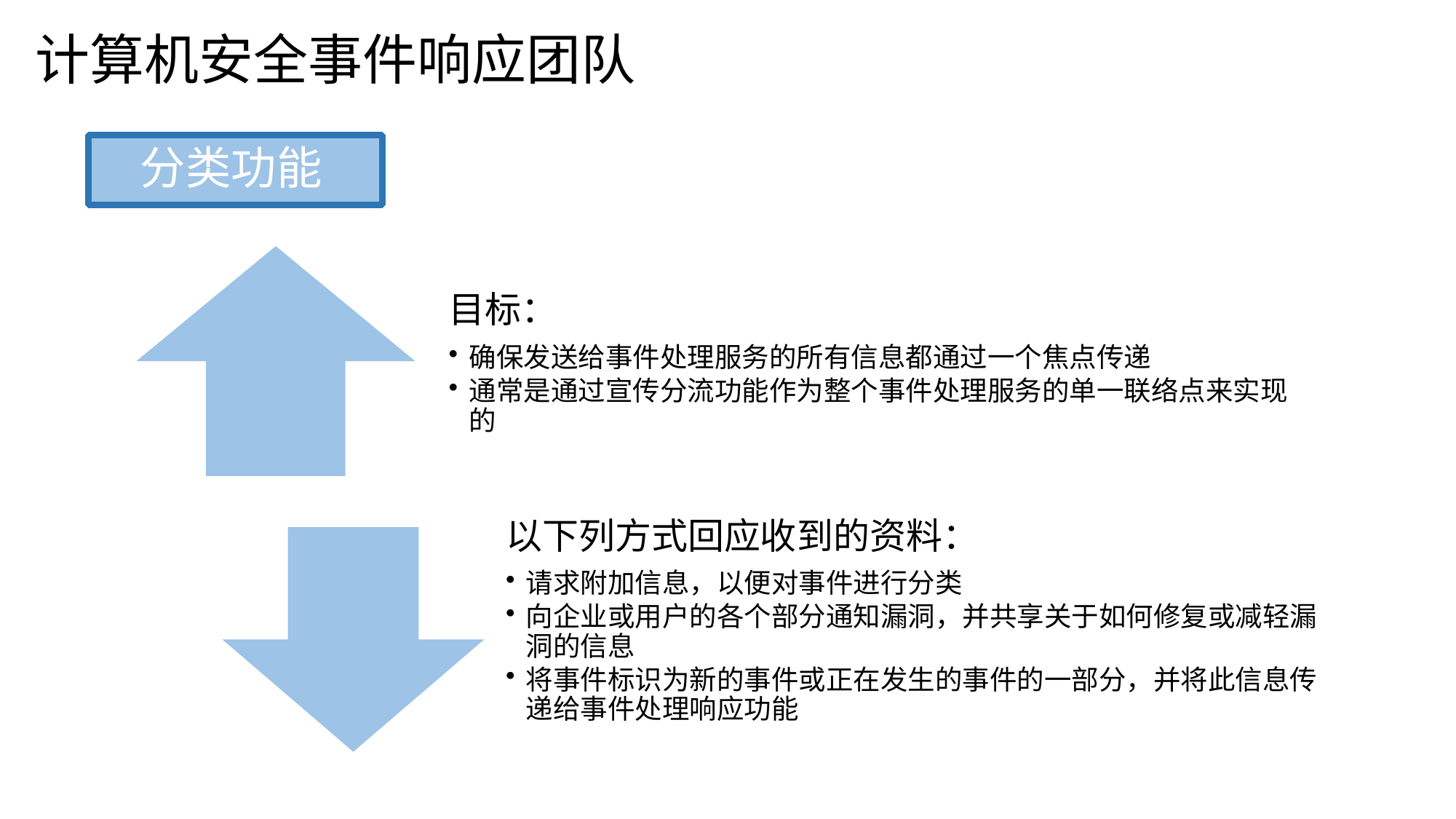

计算机安全事件响应团队

分类功能
目标：
确保发送给事件处理服务的所有信息都通过一个焦点传递
通常是通过宣传分流功能作为整个事件处理服务的单一联络点来实现的
以下列方式回应收到的资料：
请求附加信息，以便对事件进行分类
向企业或用户的各个部分通知漏洞，并共享关于如何修复或减轻漏洞的信息
将事件标识为新的事件或正在发生的事件的一部分，并将此信息传递给事件处理响应功能